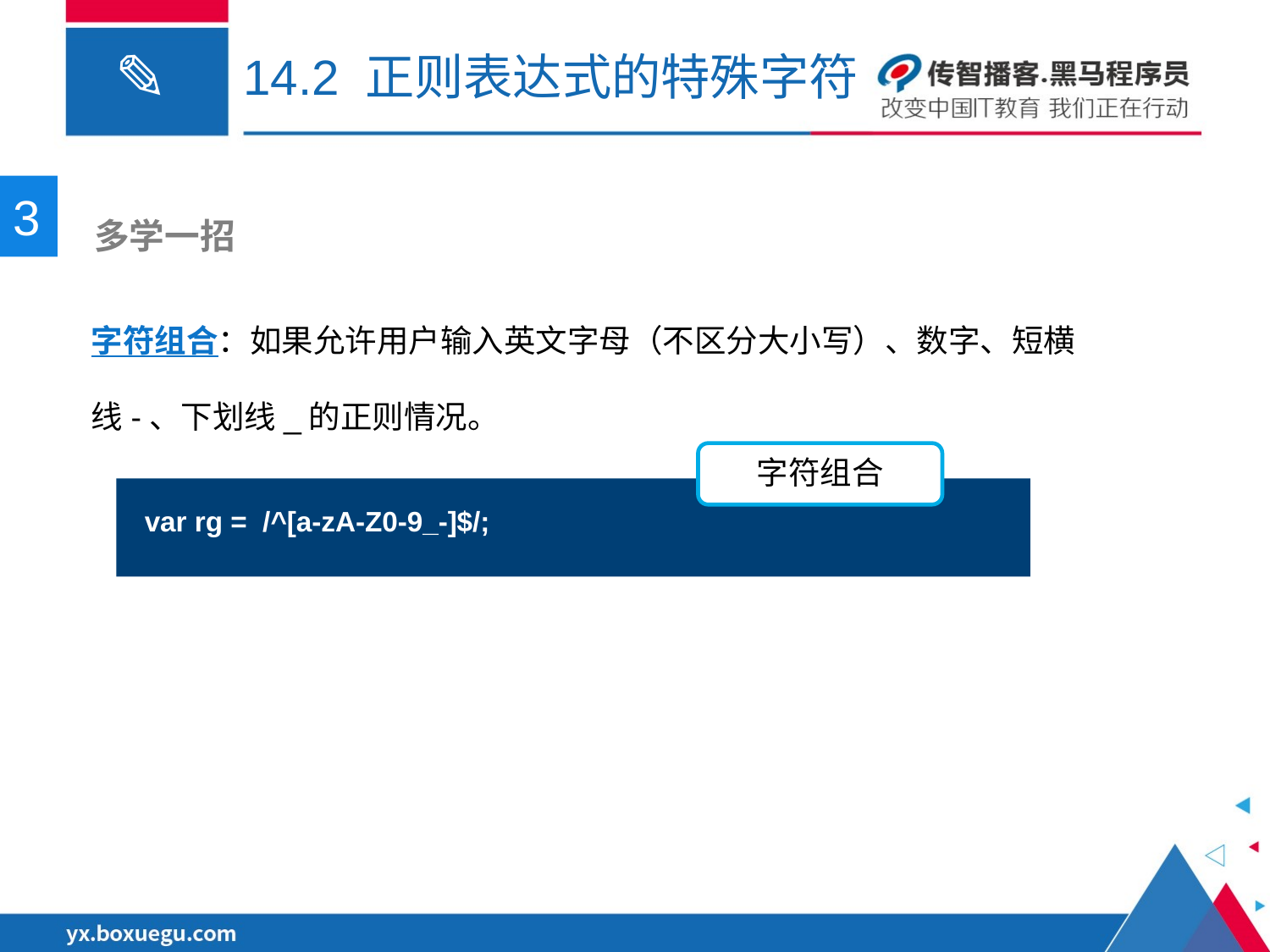

# 14.2 正则表达式的特殊字符

3
  多学一招
字符组合：如果允许用户输入英文字母（不区分大小写）、数字、短横线-、下划线_的正则情况。
字符组合

var rg =  /^[a-zA-Z0-9_-]$/;